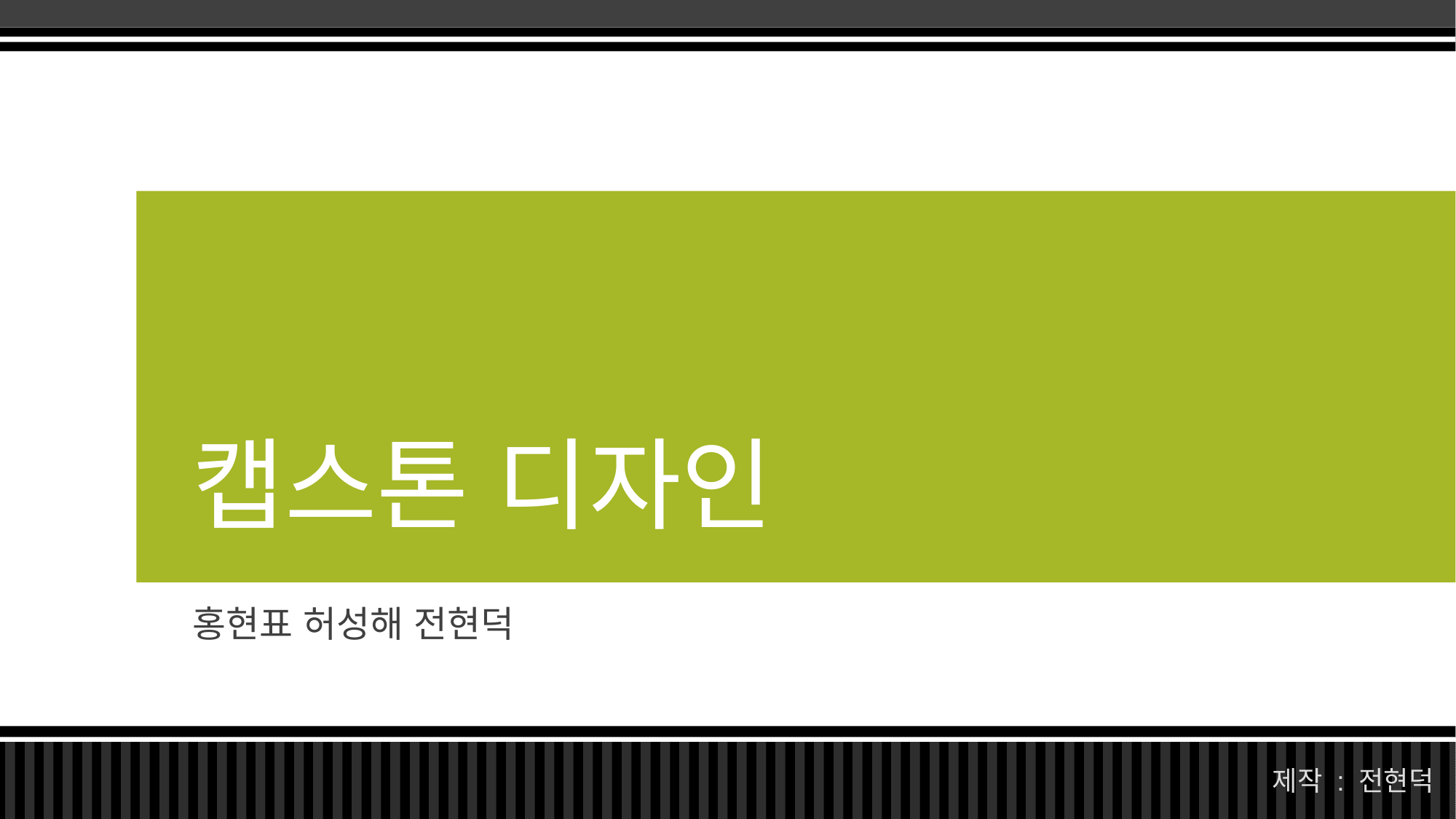

# 캡스톤 디자인
홍현표 허성해 전현덕
제작 : 전현덕